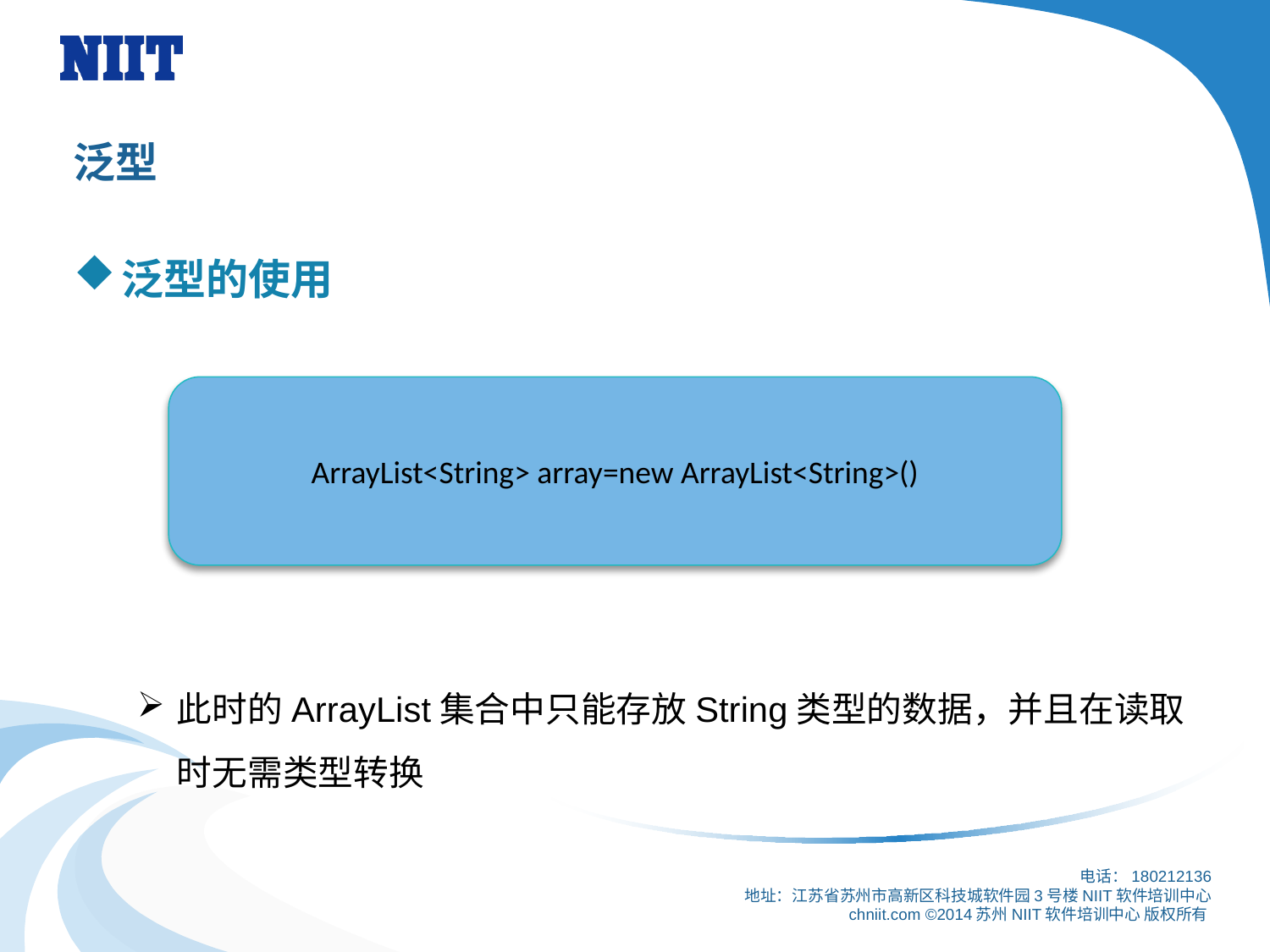

# 泛型
泛型的使用

此时的ArrayList集合中只能存放String类型的数据，并且在读取时无需类型转换
ArrayList<String> array=new ArrayList<String>()